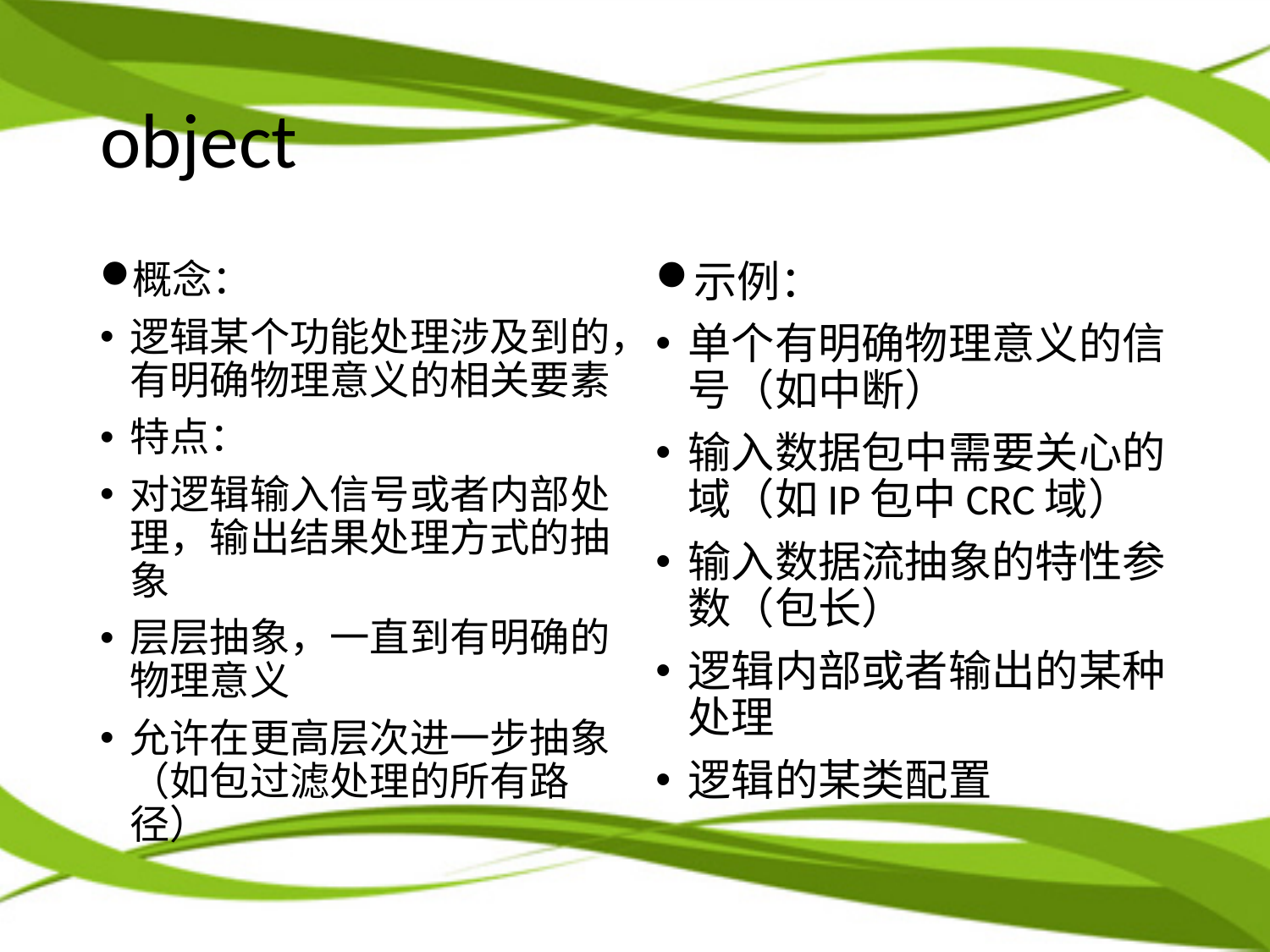

# object
概念：
逻辑某个功能处理涉及到的，有明确物理意义的相关要素
特点：
对逻辑输入信号或者内部处理，输出结果处理方式的抽象
层层抽象，一直到有明确的物理意义
允许在更高层次进一步抽象（如包过滤处理的所有路径）
示例：
单个有明确物理意义的信号（如中断）
输入数据包中需要关心的域（如IP包中CRC域）
输入数据流抽象的特性参数（包长）
逻辑内部或者输出的某种处理
逻辑的某类配置